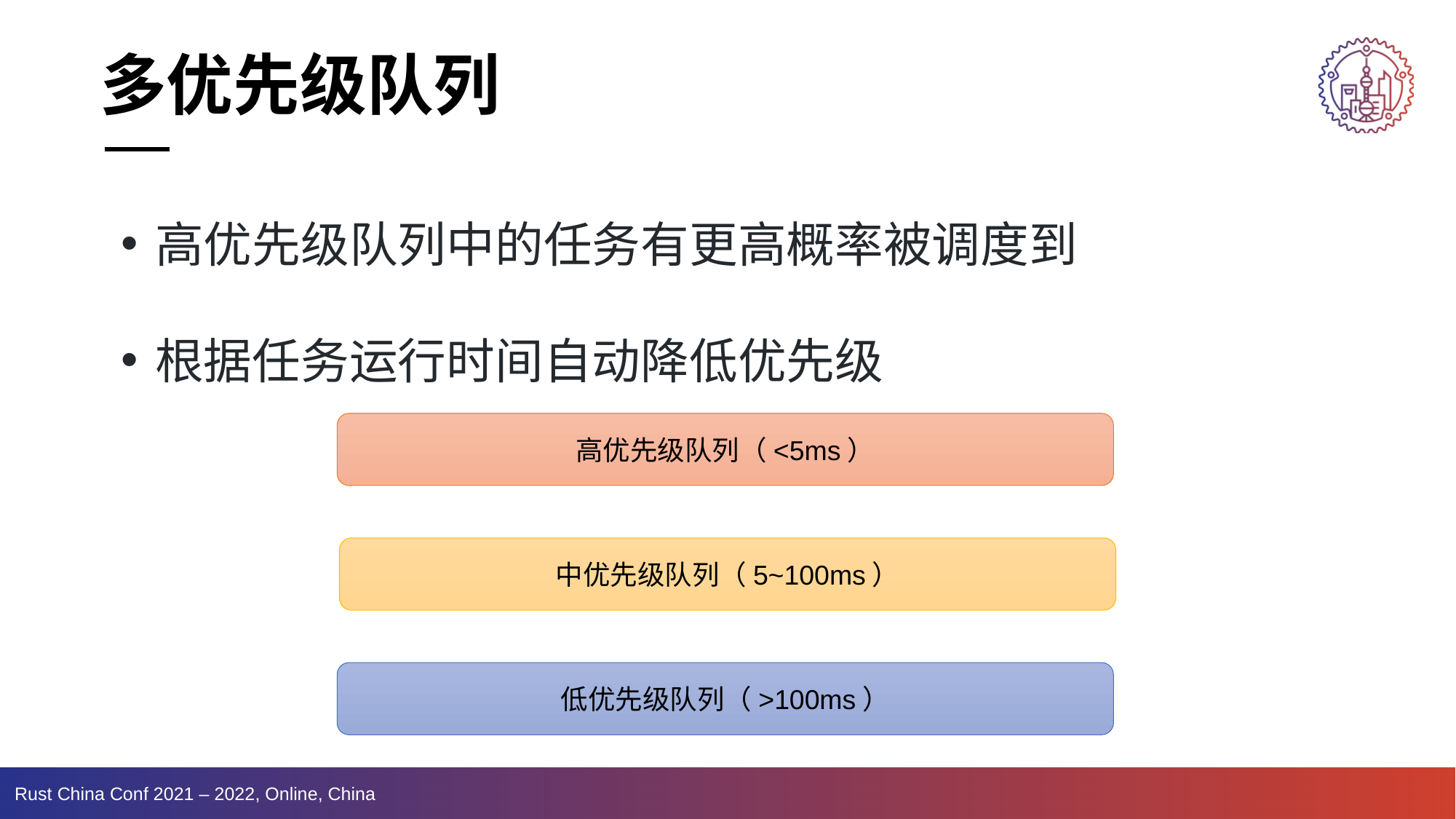

多优先级队列
高优先级队列中的任务有更高概率被调度到
根据任务运行时间自动降低优先级

高优先级队列（<5ms）
中优先级队列（5~100ms）
低优先级队列（>100ms）